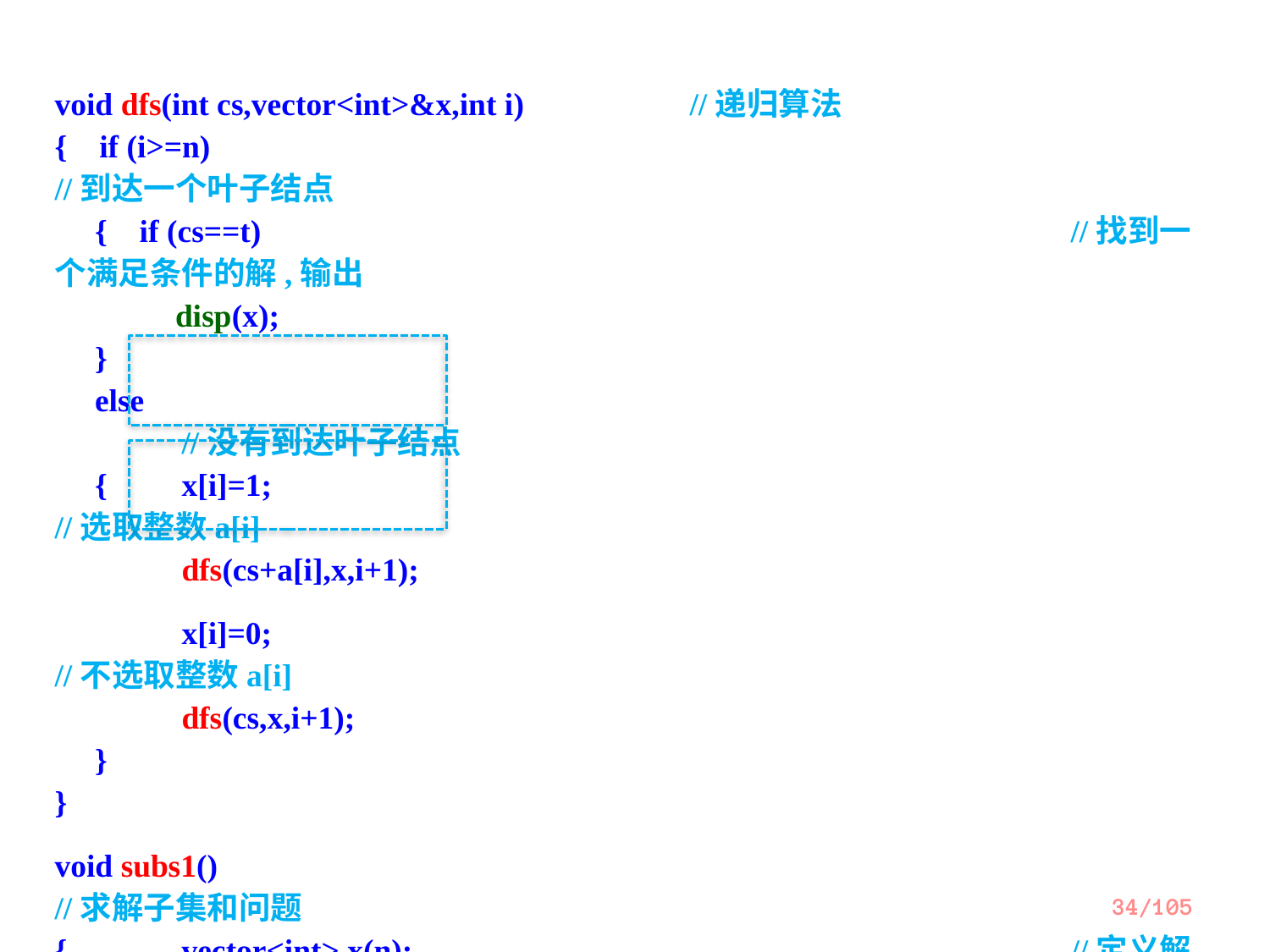

void dfs(int cs,vector<int>&x,int i) 		//递归算法
{    if (i>=n)								//到达一个叶子结点
     {    if (cs==t)							//找到一个满足条件的解,输出
               disp(x);
     }
     else										//没有到达叶子结点
     {	x[i]=1; 								//选取整数a[i]
           	dfs(cs+a[i],x,i+1);
           	x[i]=0;								//不选取整数a[i]
           	dfs(cs,x,i+1);
     }
}
void subs1() 								//求解子集和问题
{    	vector<int> x(n); 						//定义解向量
     	dfs(0,x,0); 								//i从0开始
}

34/105